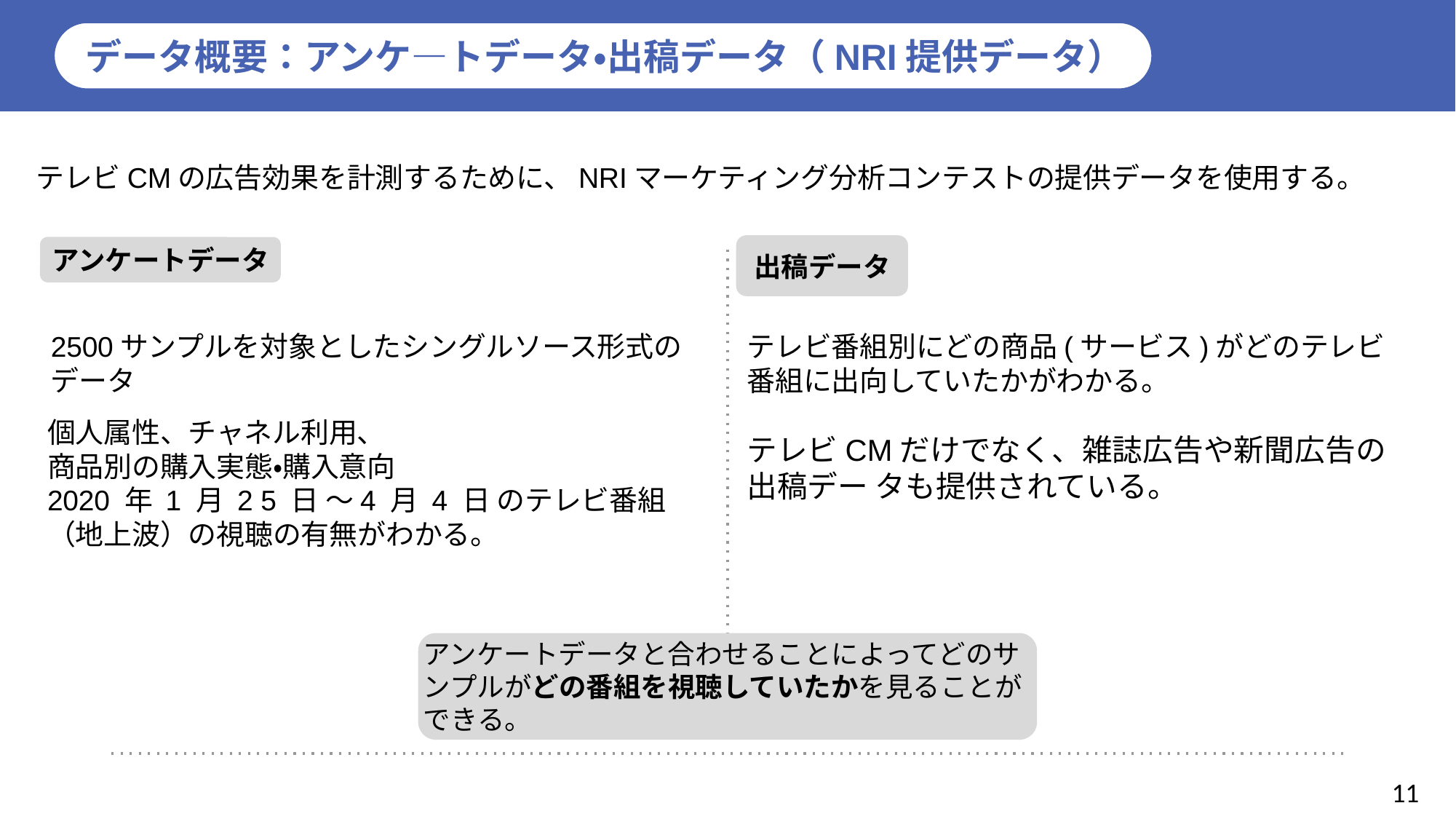

データ概要：アンケ―トデータ・出稿データ（NRI提供データ）
テレビCMの広告効果を計測するために、NRIマーケティング分析コンテストの提供データを使用する。
出稿データ
アンケートデータ
2500サンプルを対象としたシングルソース形式のデータ
テレビ番組別にどの商品(サービス)がどのテレビ番組に出向していたかがわかる。

テレビCMだけでなく、雑誌広告や新聞広告の出稿デー タも提供されている。
個人属性、チャネル利用、
商品別の購入実態・購入意向
2020 年 1 月 2 5 日 ～4 月 4 日 のテレビ番組
（地上波）の視聴の有無がわかる。
アンケートデータと合わせることによってどのサンプルがどの番組を視聴していたかを見ることができる。
11